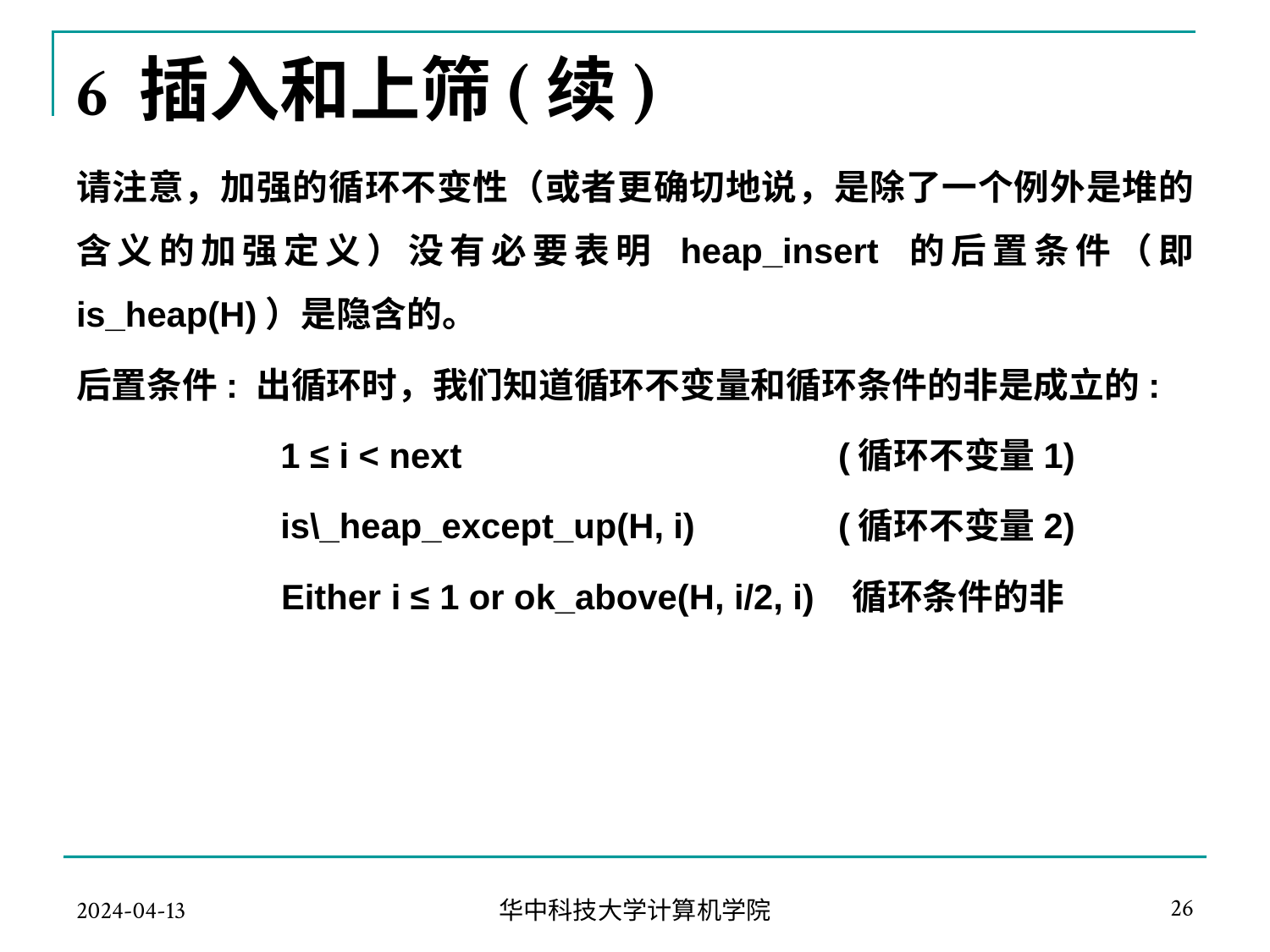

# 6 插入和上筛(续)
请注意，加强的循环不变性（或者更确切地说，是除了一个例外是堆的含义的加强定义）没有必要表明 heap_insert 的后置条件（即 is_heap(H)）是隐含的。
后置条件: 出循环时，我们知道循环不变量和循环条件的非是成立的:
                     1 ≤ i < next			(循环不变量1)
                     is\_heap_except_up(H, i) 		(循环不变量2)
	        Either i ≤ 1 or ok_above(H, i/2, i)   循环条件的非

2024-04-13
26
华中科技大学计算机学院